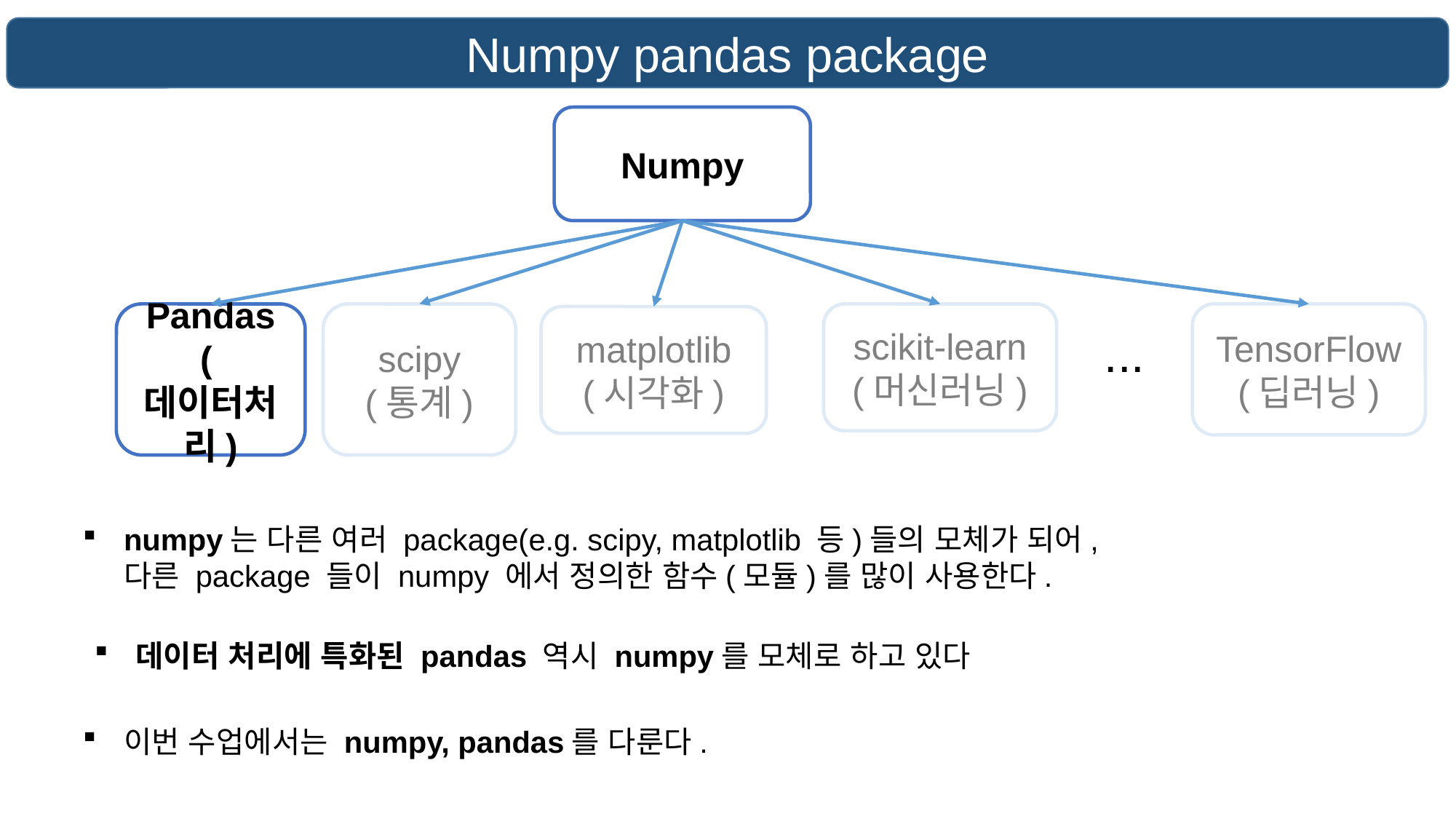

Numpy pandas package
Numpy
Pandas
(데이터처리)
scipy
(통계)
scikit-learn
(머신러닝)
TensorFlow
(딥러닝)
matplotlib
(시각화)
...
numpy는 다른 여러 package(e.g. scipy, matplotlib 등)들의 모체가 되어,
다른 package 들이 numpy 에서 정의한 함수(모듈)를 많이 사용한다.
데이터 처리에 특화된 pandas 역시 numpy를 모체로 하고 있다
이번 수업에서는 numpy, pandas를 다룬다.